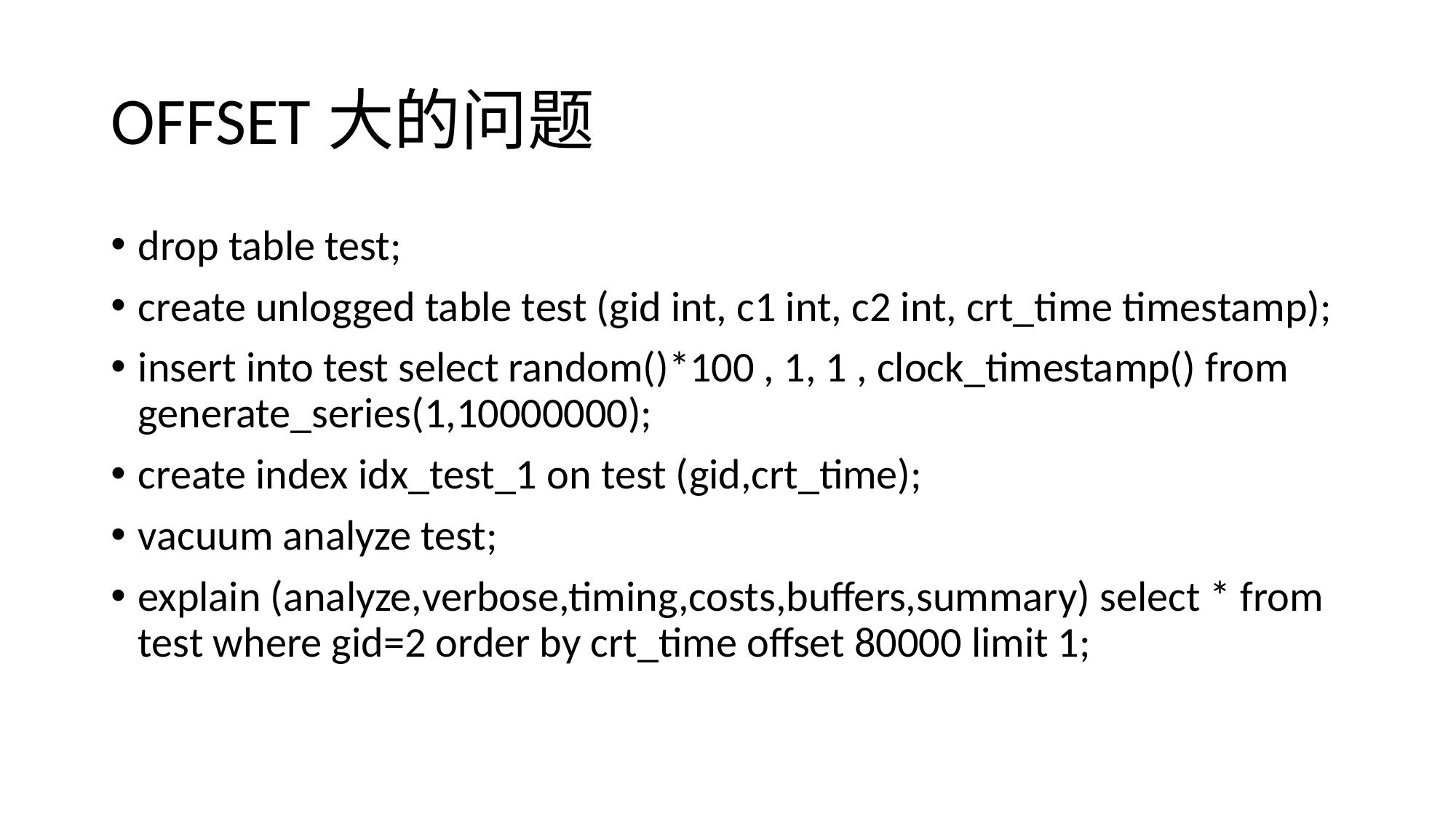

# OFFSET大的问题
drop table test;
create unlogged table test (gid int, c1 int, c2 int, crt_time timestamp);
insert into test select random()*100 , 1, 1 , clock_timestamp() from generate_series(1,10000000);
create index idx_test_1 on test (gid,crt_time);
vacuum analyze test;
explain (analyze,verbose,timing,costs,buffers,summary) select * from test where gid=2 order by crt_time offset 80000 limit 1;